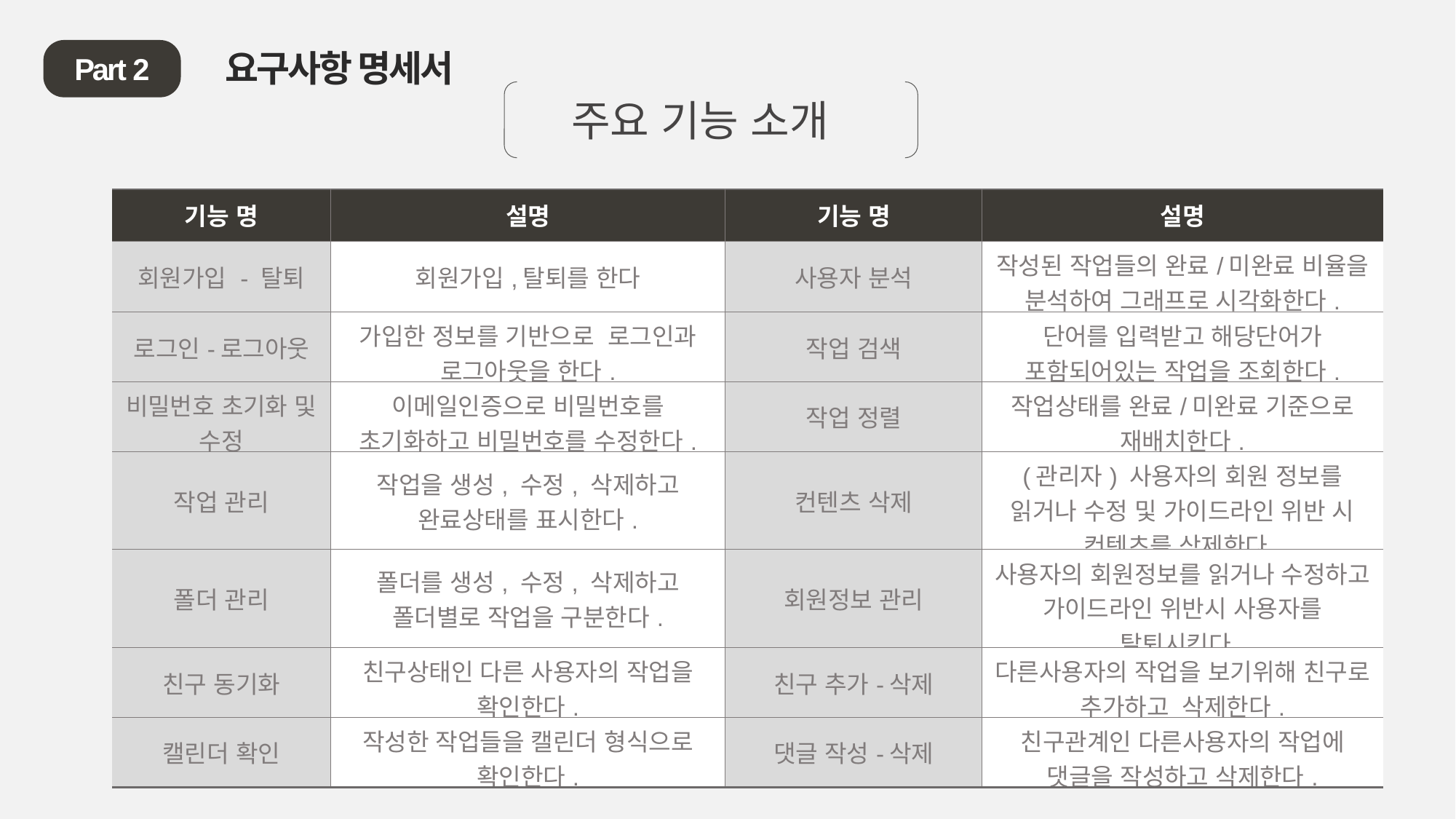

요구사항 명세서
Part 2

주요 기능 소개
| 기능 명 | 설명 | 기능 명 | 설명 |
| --- | --- | --- | --- |
| 회원가입 - 탈퇴 | 회원가입,탈퇴를 한다 | 사용자 분석 | 작성된 작업들의 완료/미완료 비율을 분석하여 그래프로 시각화한다. |
| 로그인-로그아웃 | 가입한 정보를 기반으로 로그인과 로그아웃을 한다. | 작업 검색 | 단어를 입력받고 해당단어가 포함되어있는 작업을 조회한다. |
| 비밀번호 초기화 및 수정 | 이메일인증으로 비밀번호를 초기화하고 비밀번호를 수정한다. | 작업 정렬 | 작업상태를 완료/미완료 기준으로 재배치한다. |
| 작업 관리 | 작업을 생성, 수정, 삭제하고 완료상태를 표시한다. | 컨텐츠 삭제 | (관리자) 사용자의 회원 정보를 읽거나 수정 및 가이드라인 위반 시 컨텐츠를 삭제한다. |
| 폴더 관리 | 폴더를 생성, 수정, 삭제하고 폴더별로 작업을 구분한다. | 회원정보 관리 | 사용자의 회원정보를 읽거나 수정하고 가이드라인 위반시 사용자를 탈퇴시킨다. |
| 친구 동기화 | 친구상태인 다른 사용자의 작업을 확인한다. | 친구 추가-삭제 | 다른사용자의 작업을 보기위해 친구로 추가하고 삭제한다. |
| 캘린더 확인 | 작성한 작업들을 캘린더 형식으로 확인한다. | 댓글 작성-삭제 | 친구관계인 다른사용자의 작업에 댓글을 작성하고 삭제한다. |